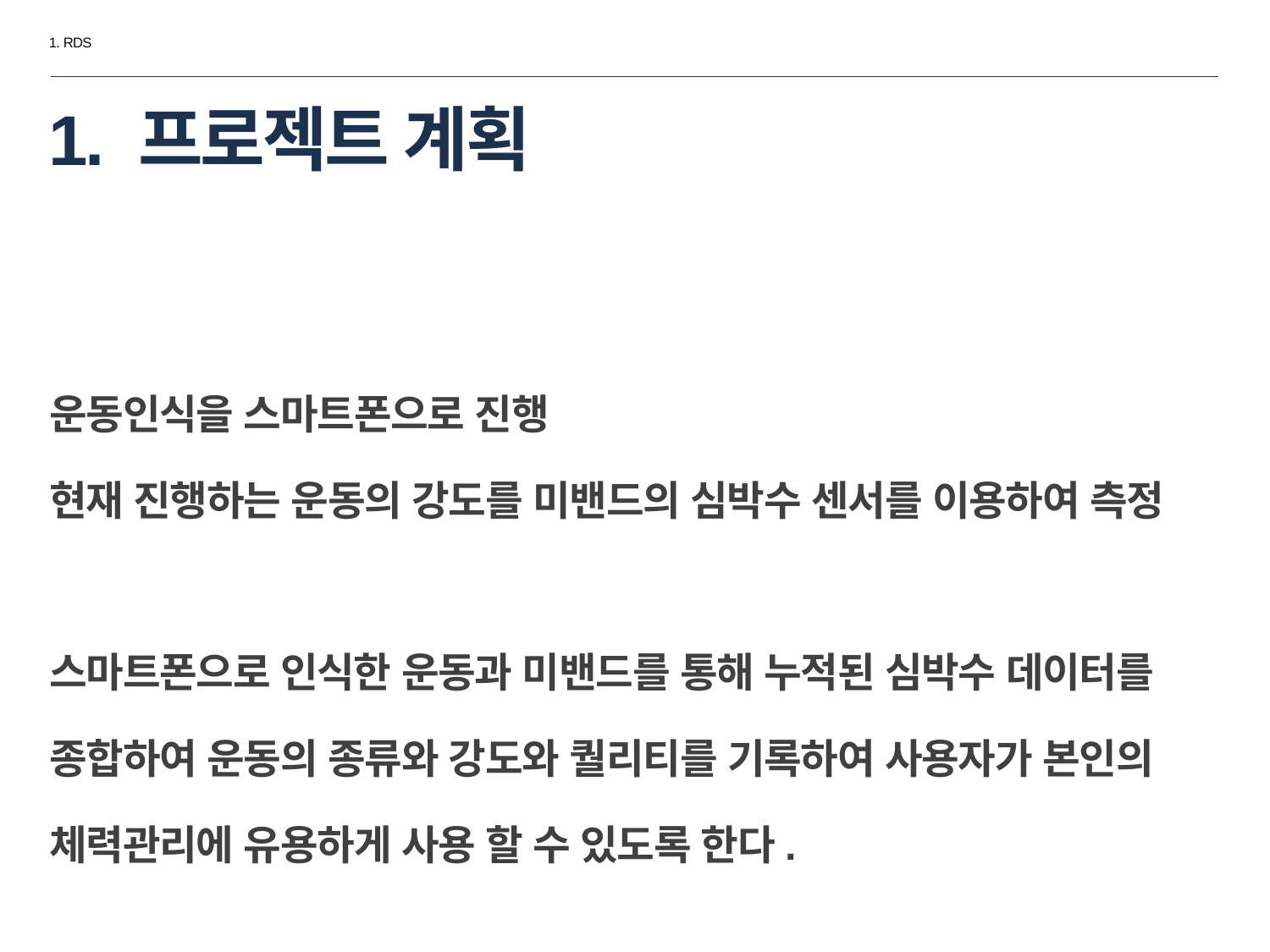

1. RDS
# 1. 프로젝트 계획
운동인식을 스마트폰으로 진행
현재 진행하는 운동의 강도를 미밴드의 심박수 센서를 이용하여 측정

스마트폰으로 인식한 운동과 미밴드를 통해 누적된 심박수 데이터를 종합하여 운동의 종류와 강도와 퀄리티를 기록하여 사용자가 본인의 체력관리에 유용하게 사용 할 수 있도록 한다.